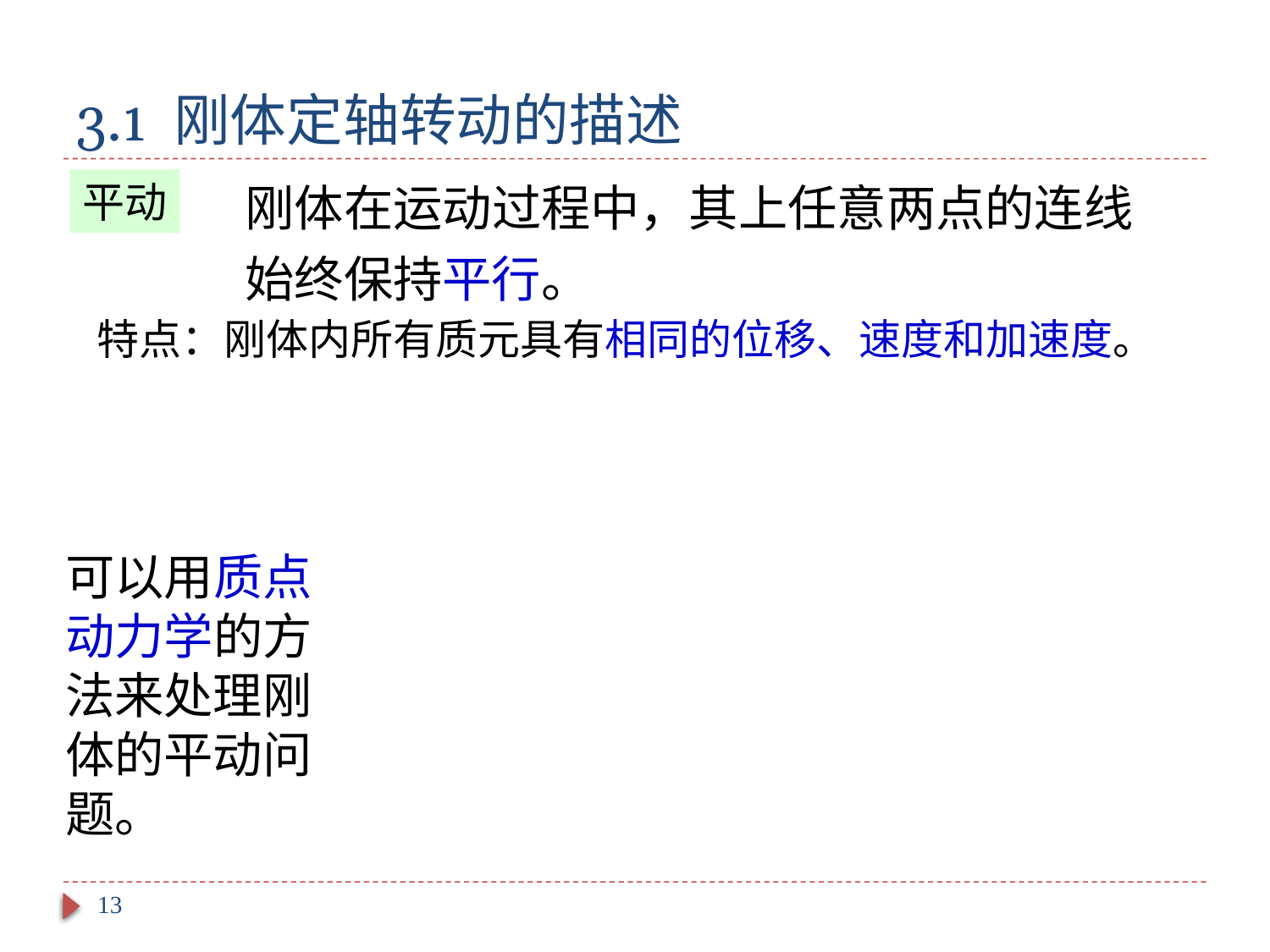

# 3.1 刚体定轴转动的描述
刚体在运动过程中，其上任意两点的连线始终保持平行。
平动
特点：刚体内所有质元具有相同的位移、速度和加速度。
可以用质点动力学的方法来处理刚体的平动问题。
13